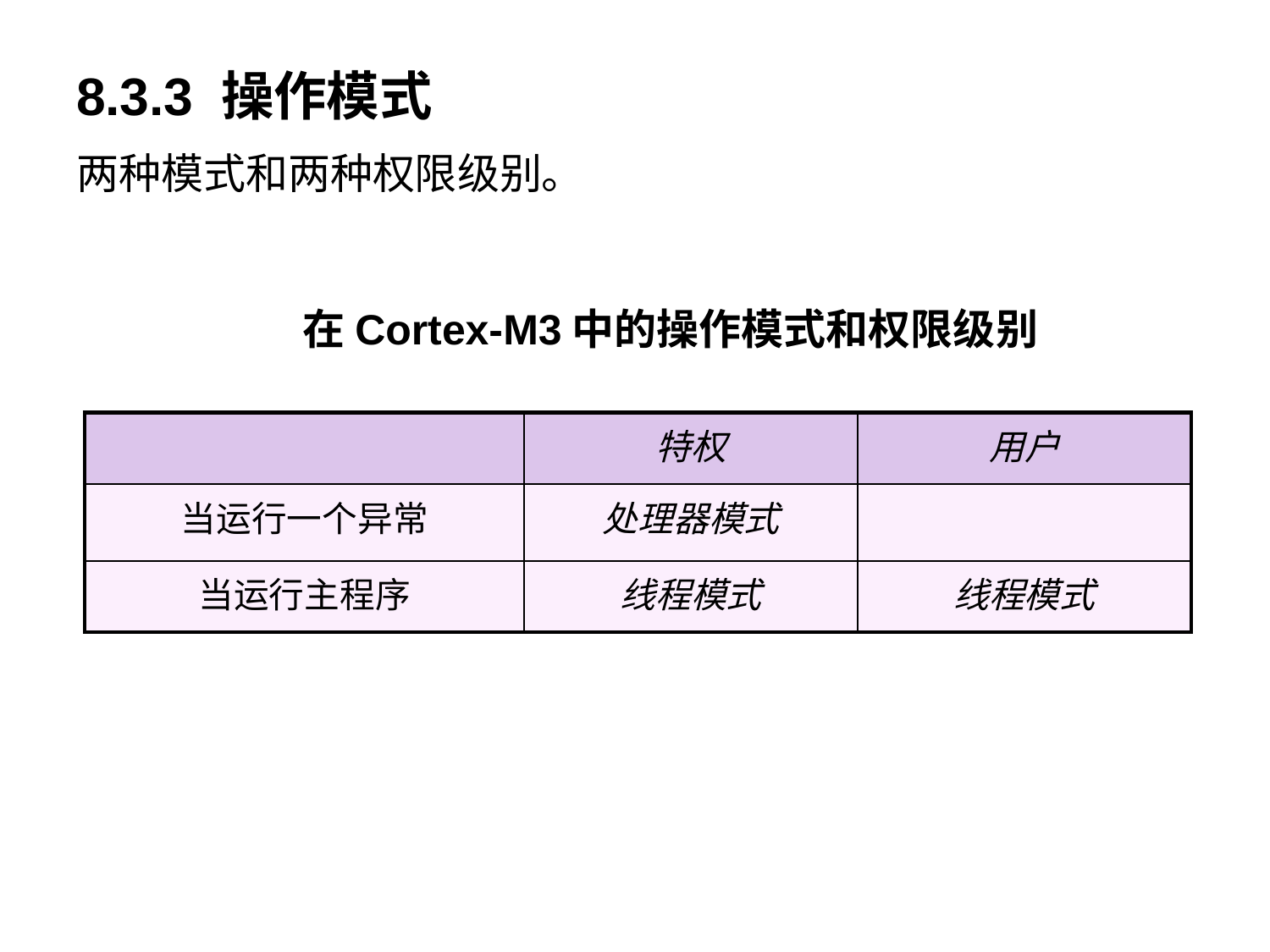

8.3.3 操作模式
两种模式和两种权限级别。
在Cortex-M3中的操作模式和权限级别
|  | 特权 | 用户 |
| --- | --- | --- |
| 当运行一个异常 | 处理器模式 |  |
| 当运行主程序 | 线程模式 | 线程模式 |